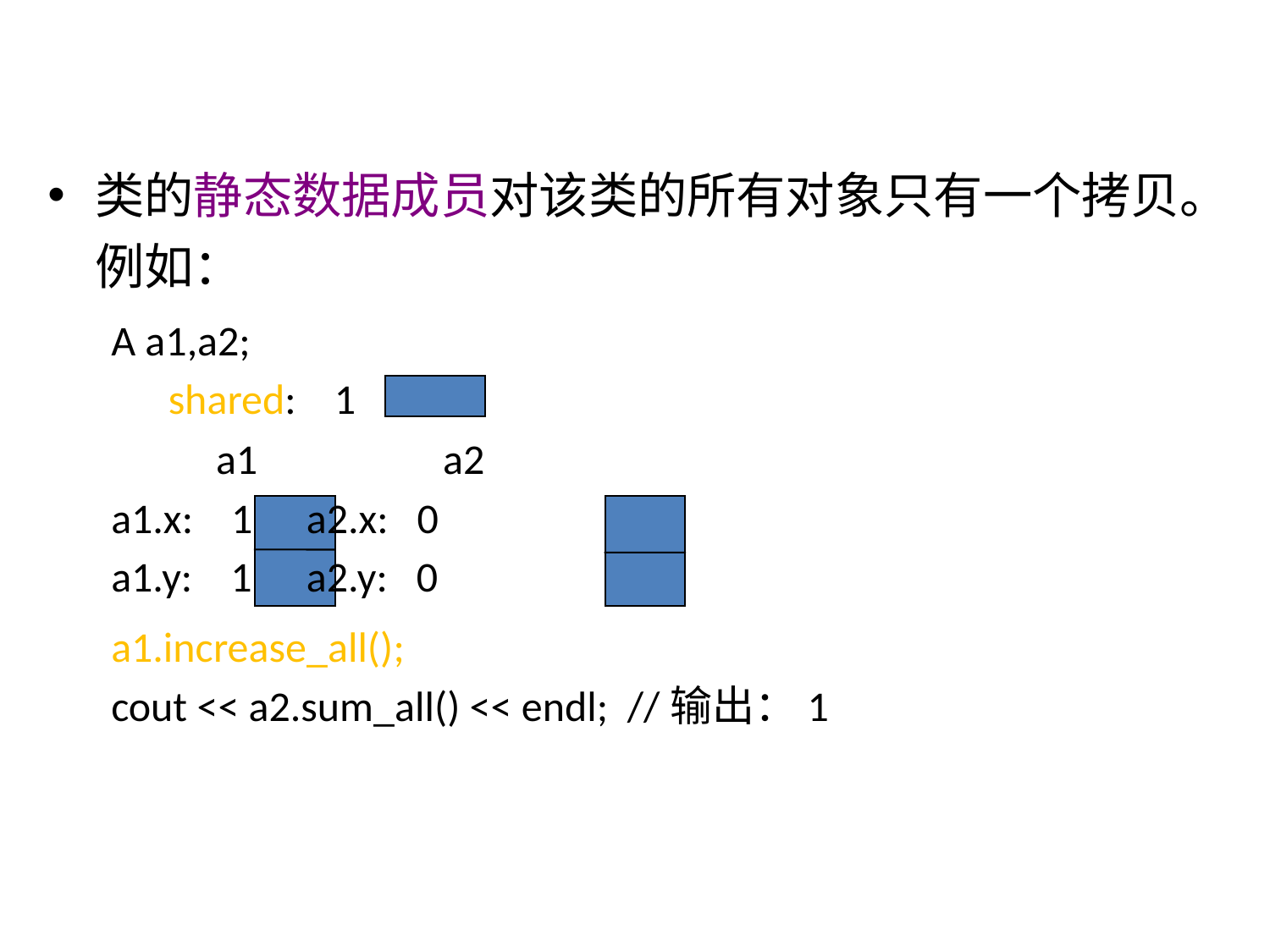

类的静态数据成员对该类的所有对象只有一个拷贝。例如：
A a1,a2;
      shared:    1
           a1		    a2
a1.x:    1	   a2.x:   0
a1.y:    1	   a2.y:   0
a1.increase_all();
cout << a2.sum_all() << endl;  //输出：1